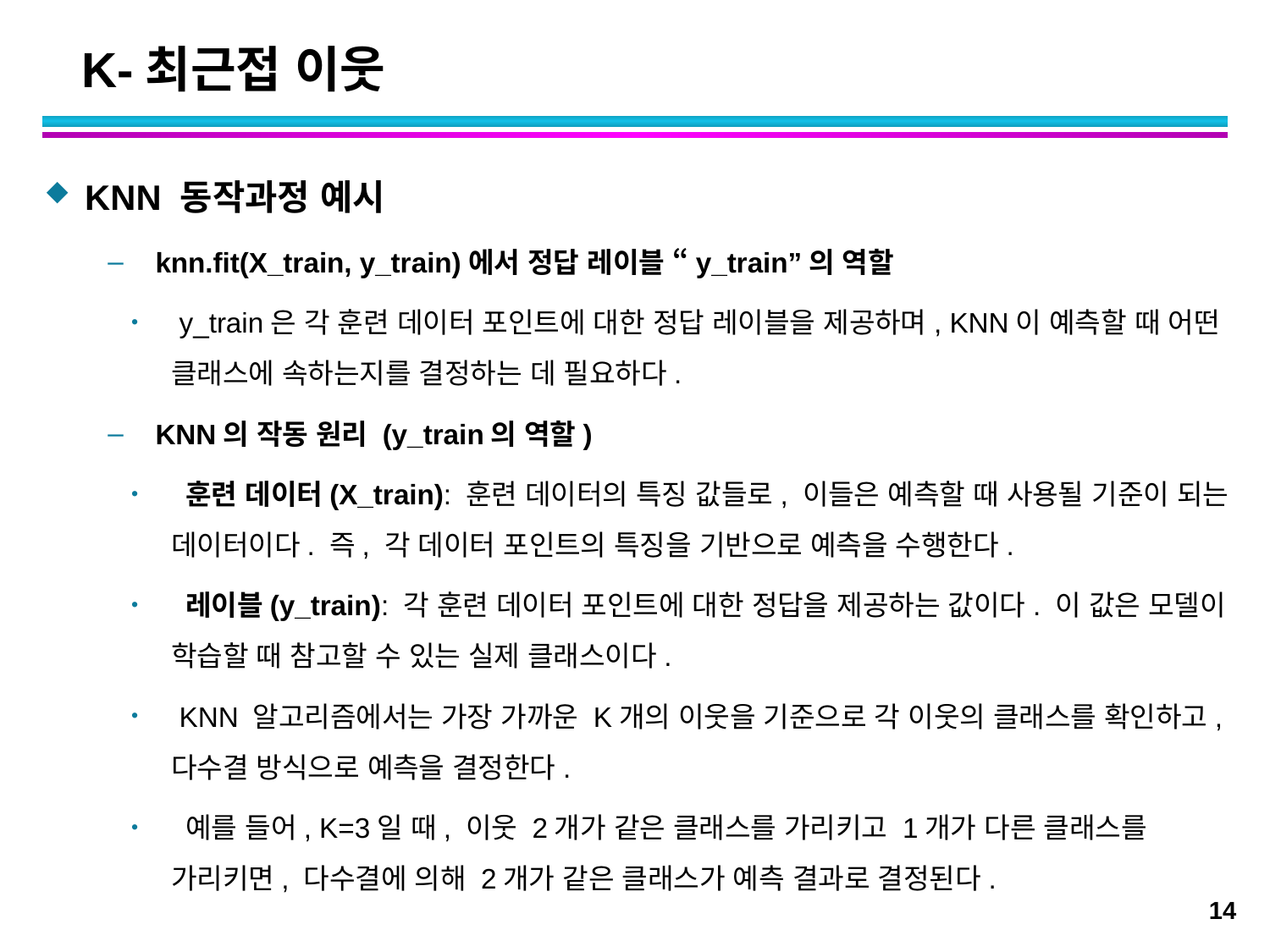

K-최근접 이웃
KNN 동작과정 예시
knn.fit(X_train, y_train)에서 정답 레이블 “y_train”의 역할
 y_train은 각 훈련 데이터 포인트에 대한 정답 레이블을 제공하며, KNN이 예측할 때 어떤 클래스에 속하는지를 결정하는 데 필요하다.
KNN의 작동 원리 (y_train의 역할)
 훈련 데이터(X_train): 훈련 데이터의 특징 값들로, 이들은 예측할 때 사용될 기준이 되는 데이터이다. 즉, 각 데이터 포인트의 특징을 기반으로 예측을 수행한다.
 레이블(y_train): 각 훈련 데이터 포인트에 대한 정답을 제공하는 값이다. 이 값은 모델이 학습할 때 참고할 수 있는 실제 클래스이다.
 KNN 알고리즘에서는 가장 가까운 K개의 이웃을 기준으로 각 이웃의 클래스를 확인하고, 다수결 방식으로 예측을 결정한다.
 예를 들어, K=3일 때, 이웃 2개가 같은 클래스를 가리키고 1개가 다른 클래스를 가리키면, 다수결에 의해 2개가 같은 클래스가 예측 결과로 결정된다.